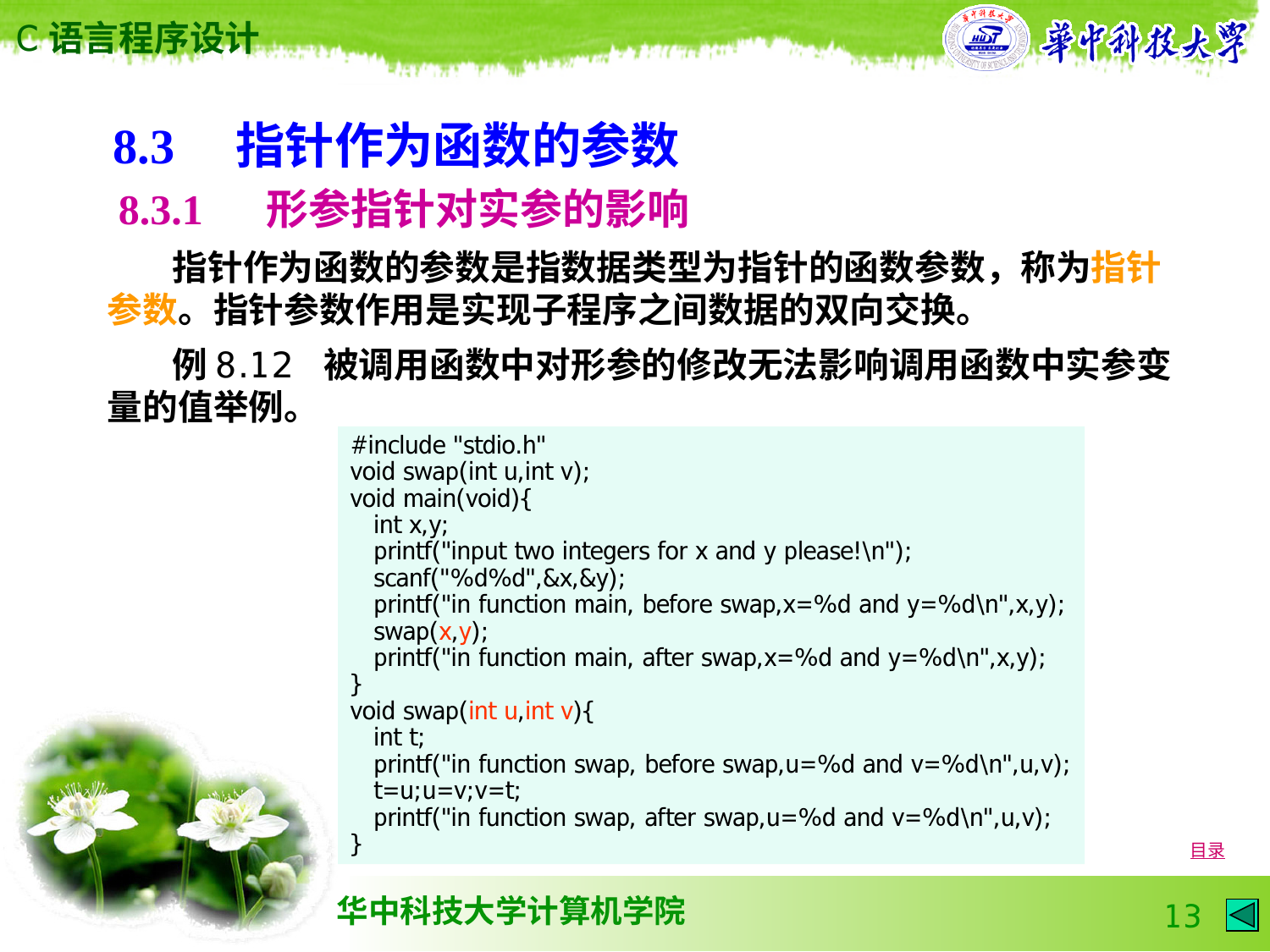

8.3　指针作为函数的参数
8.3.1 　形参指针对实参的影响
       指针作为函数的参数是指数据类型为指针的函数参数，称为指针参数。指针参数作用是实现子程序之间数据的双向交换。
       例8.12  被调用函数中对形参的修改无法影响调用函数中实参变量的值举例。
#include "stdio.h"
void swap(int u,int v);
void main(void){
   int x,y;
   printf("input two integers for x and y please!\n");
   scanf("%d%d",&x,&y);
   printf("in function main, before swap,x=%d and y=%d\n",x,y);
   swap(x,y);
   printf("in function main, after swap,x=%d and y=%d\n",x,y);
}
void swap(int u,int v){
   int t;
   printf("in function swap, before swap,u=%d and v=%d\n",u,v);
   t=u;u=v;v=t;
   printf("in function swap, after swap,u=%d and v=%d\n",u,v);
}
目录
13